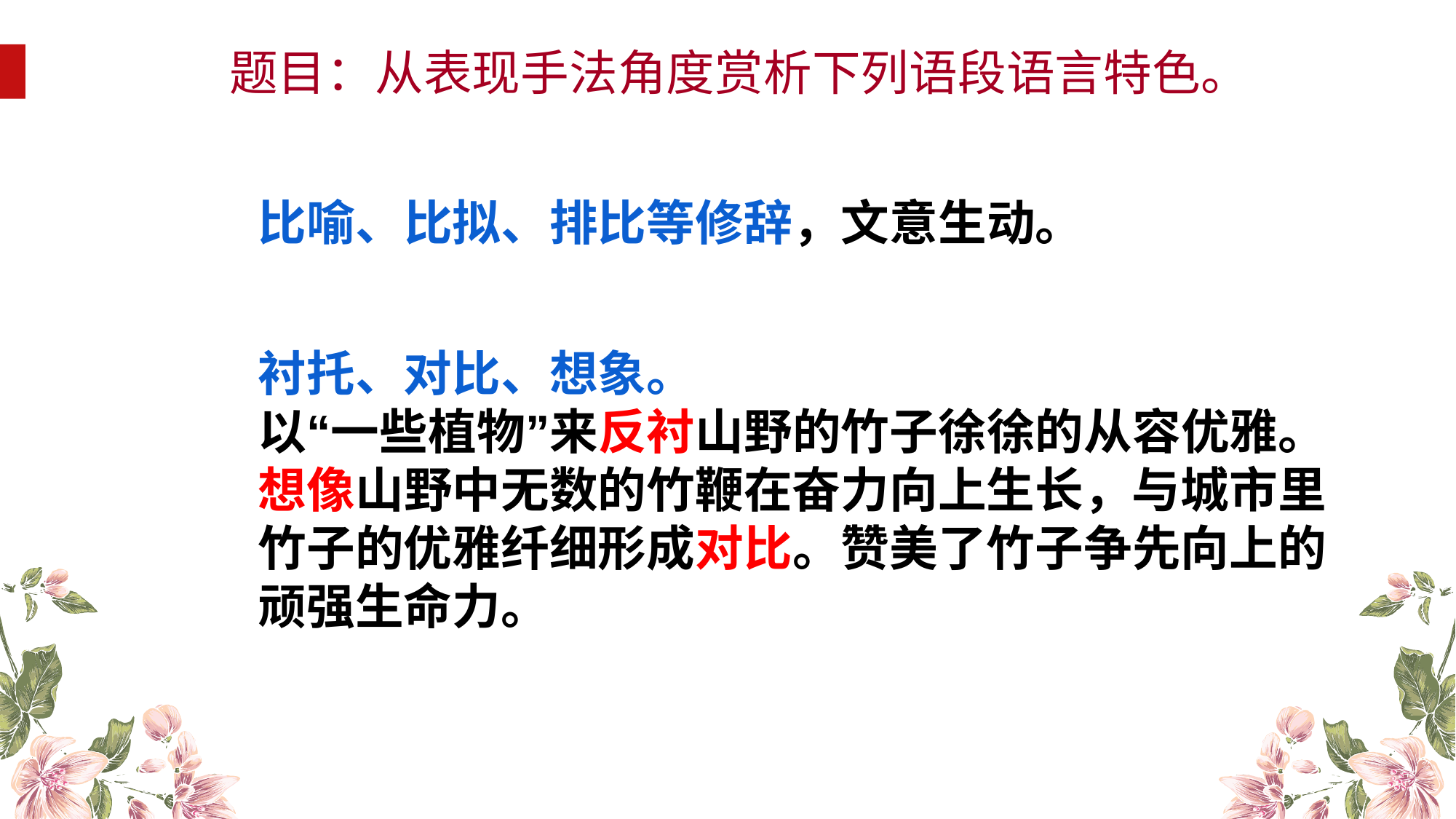

题目：从表现手法角度赏析下列语段语言特色。

比喻、比拟、排比等修辞，文意生动。
衬托、对比、想象。
以“一些植物”来反衬山野的竹子徐徐的从容优雅。想像山野中无数的竹鞭在奋力向上生长，与城市里竹子的优雅纤细形成对比。赞美了竹子争先向上的顽强生命力。